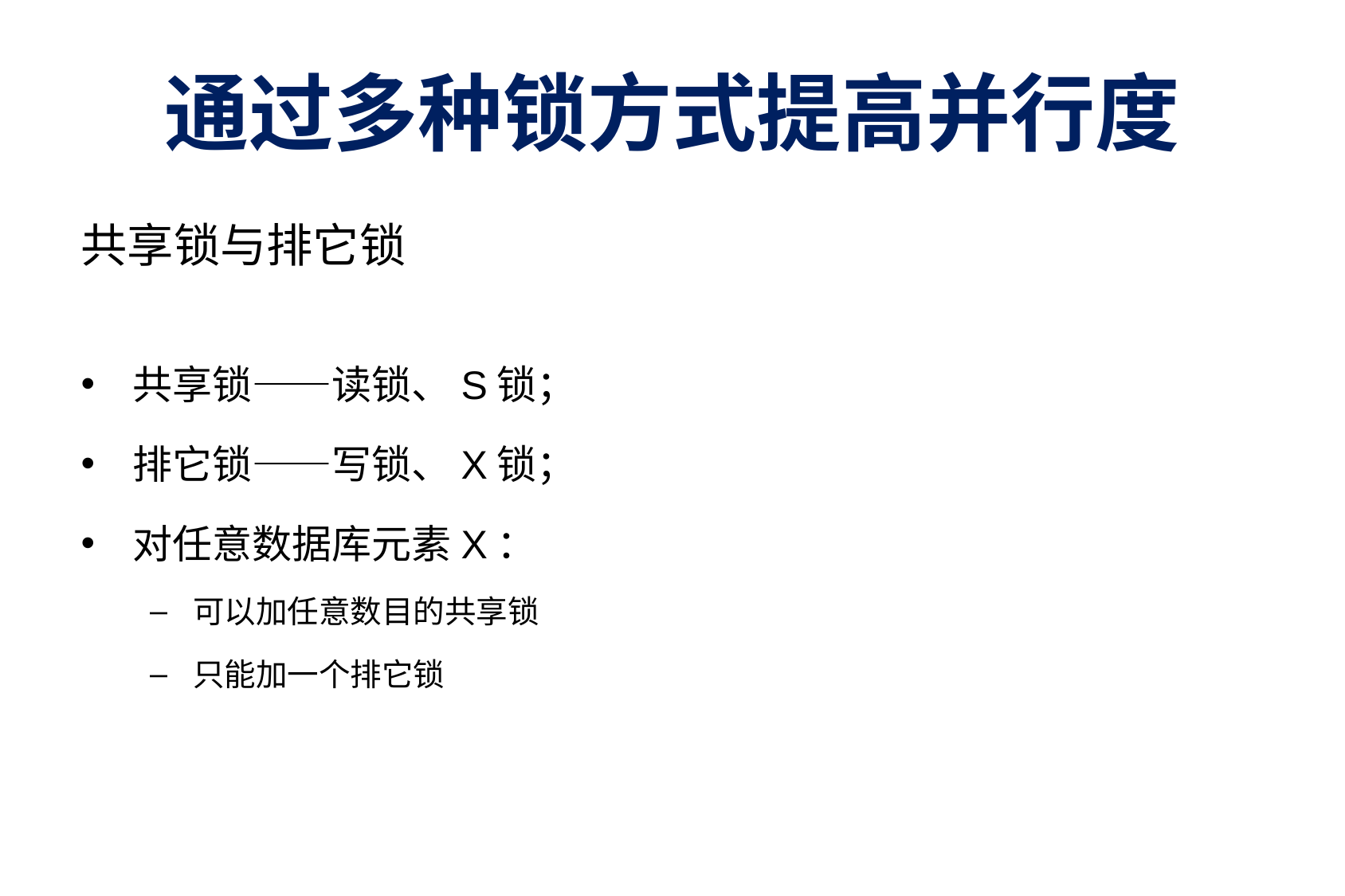

# 通过多种锁方式提高并行度
共享锁与排它锁

共享锁——读锁、S锁；
排它锁——写锁、X锁；
对任意数据库元素X：
可以加任意数目的共享锁
只能加一个排它锁